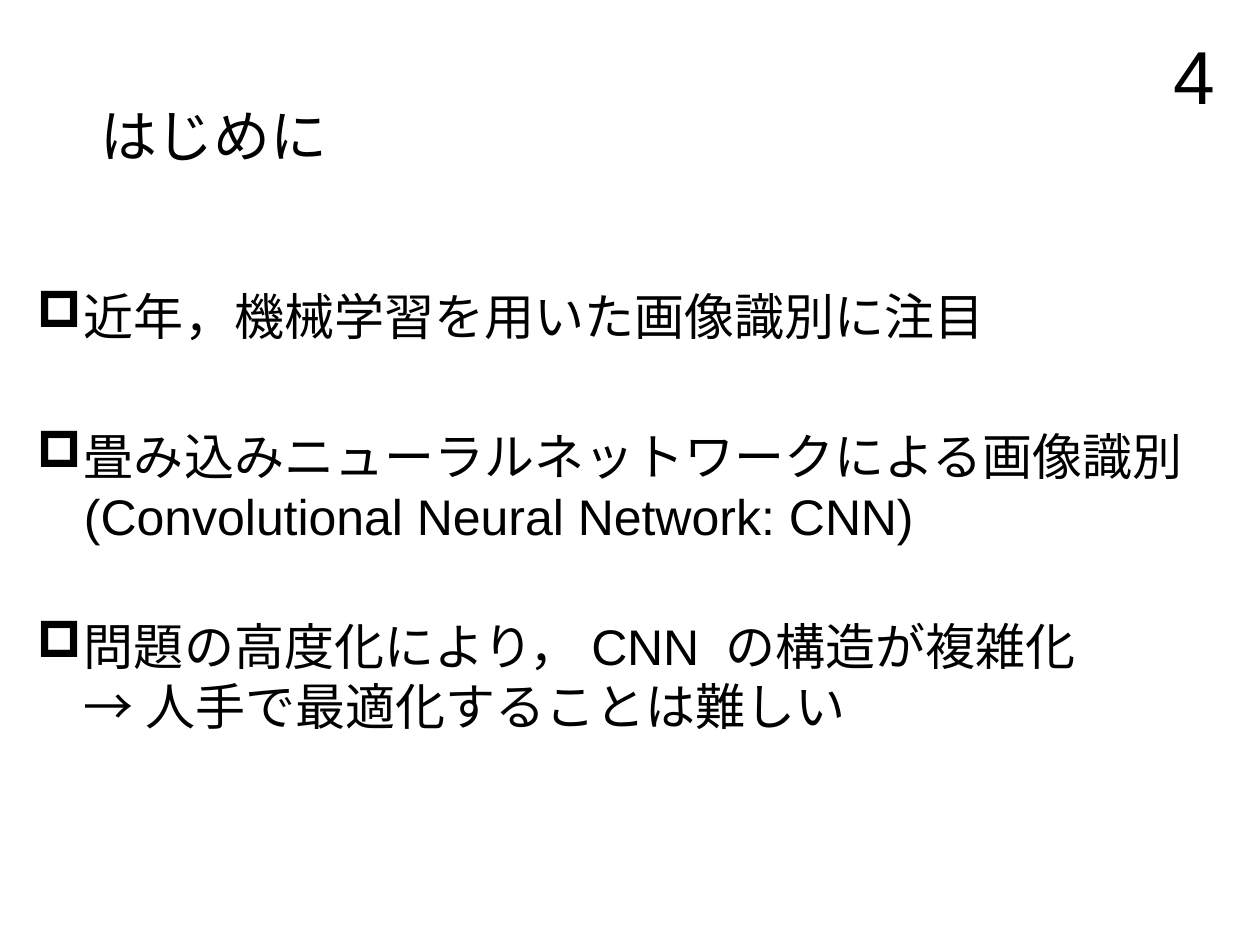

# はじめに
4
近年，機械学習を用いた画像識別に注目

畳み込みニューラルネットワークによる画像識別
(Convolutional Neural Network: CNN)

問題の高度化により，CNN の構造が複雑化
→ 人手で最適化することは難しい